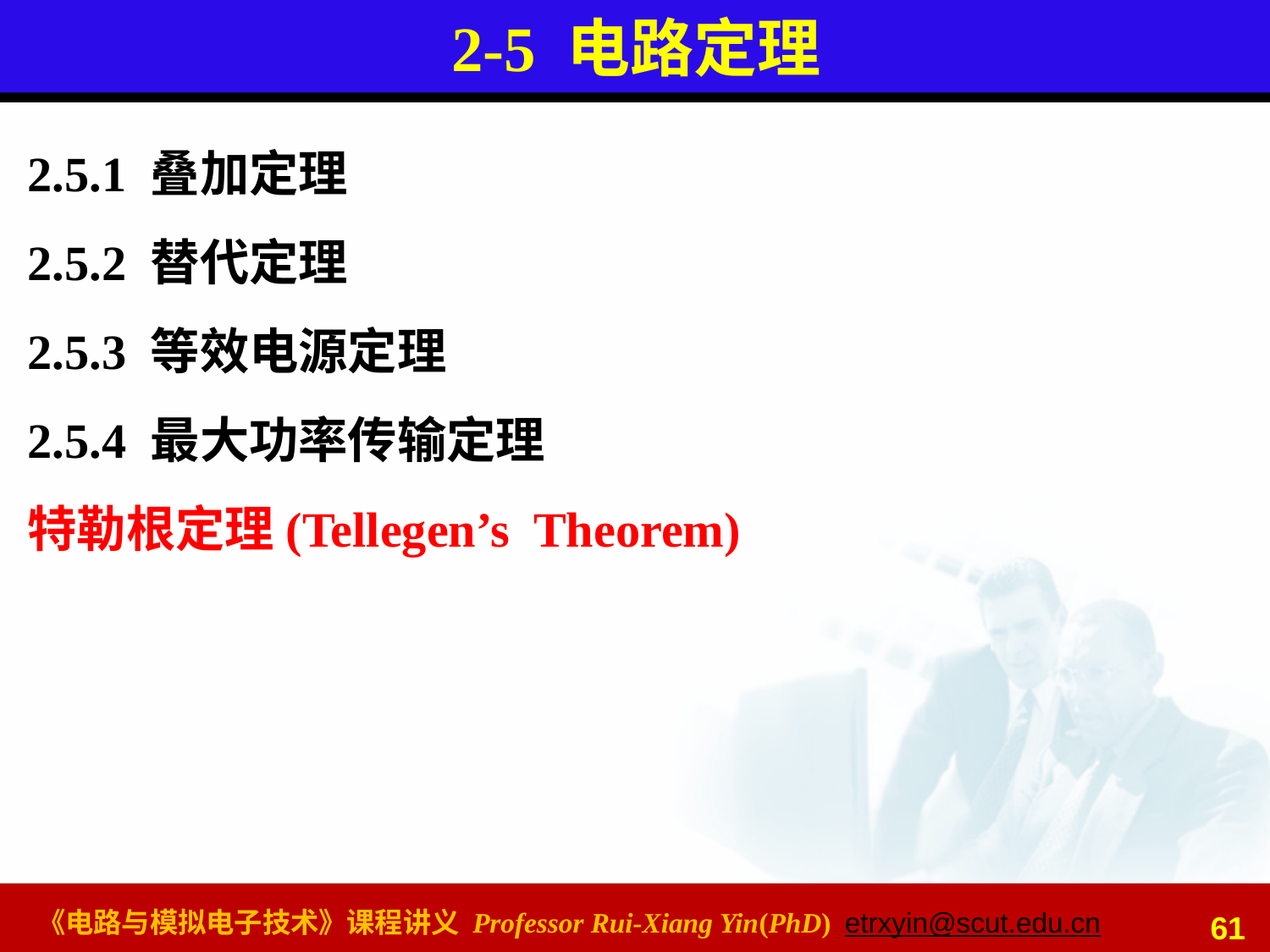

# 2-5 电路定理
2.5.1 叠加定理
2.5.2 替代定理
2.5.3 等效电源定理
2.5.4 最大功率传输定理
特勒根定理(Tellegen’s  Theorem)
61